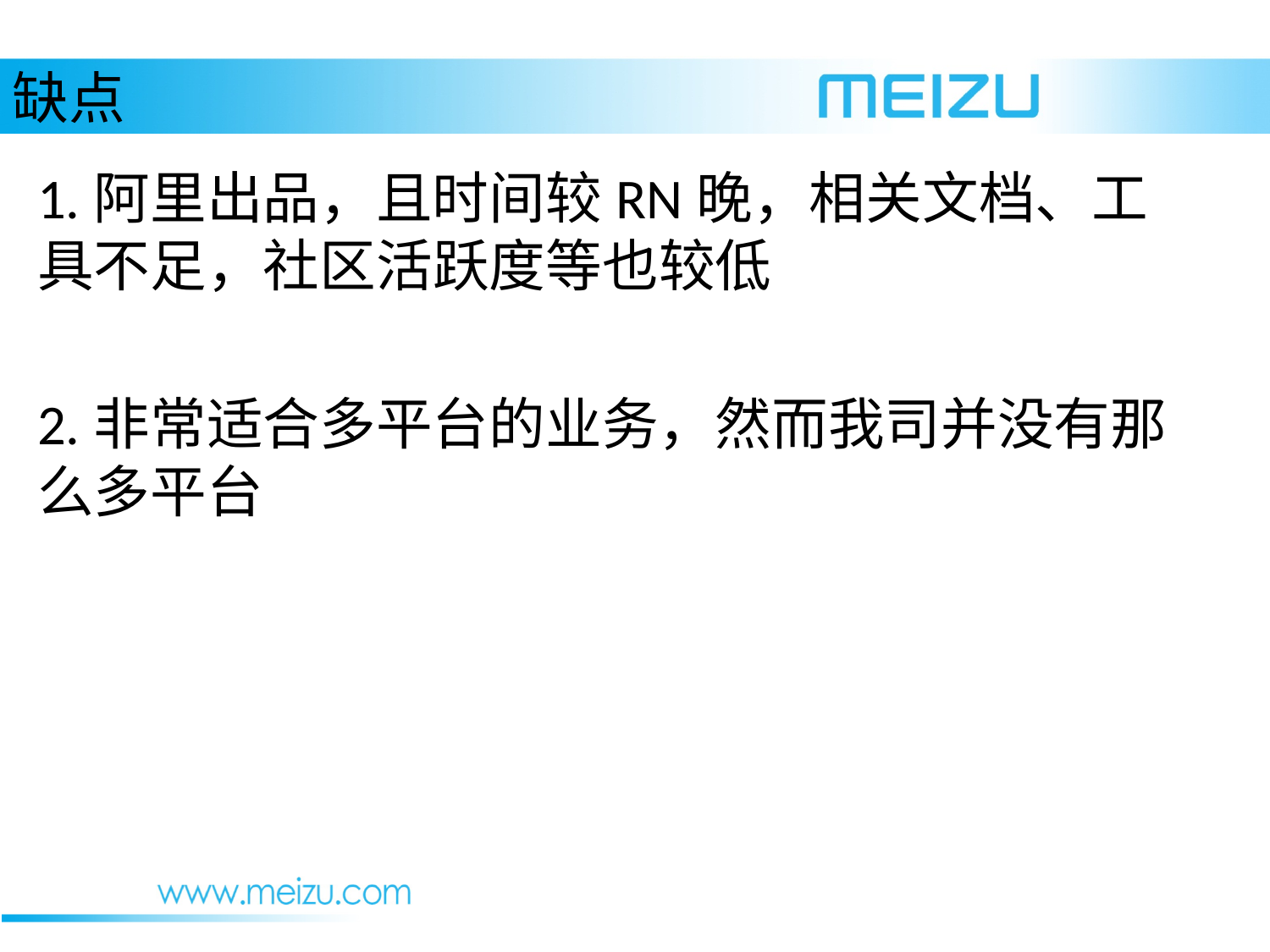

缺点
1.阿里出品，且时间较RN晚，相关文档、工具不足，社区活跃度等也较低

2.非常适合多平台的业务，然而我司并没有那么多平台